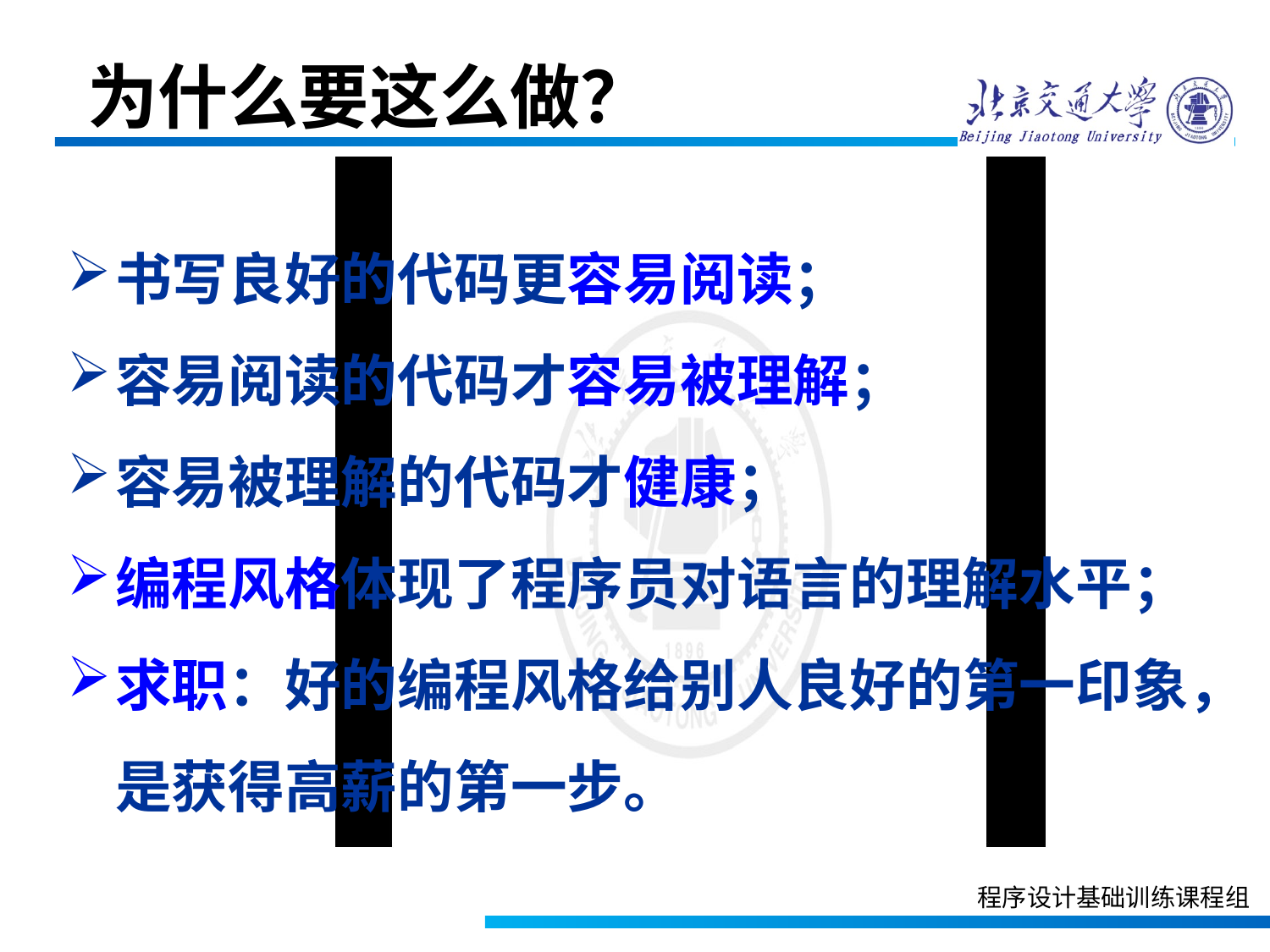

为什么要这么做？
书写良好的代码更容易阅读；
容易阅读的代码才容易被理解；
容易被理解的代码才健康；
编程风格体现了程序员对语言的理解水平；
求职：好的编程风格给别人良好的第一印象，是获得高薪的第一步。
程序设计基础训练课程组